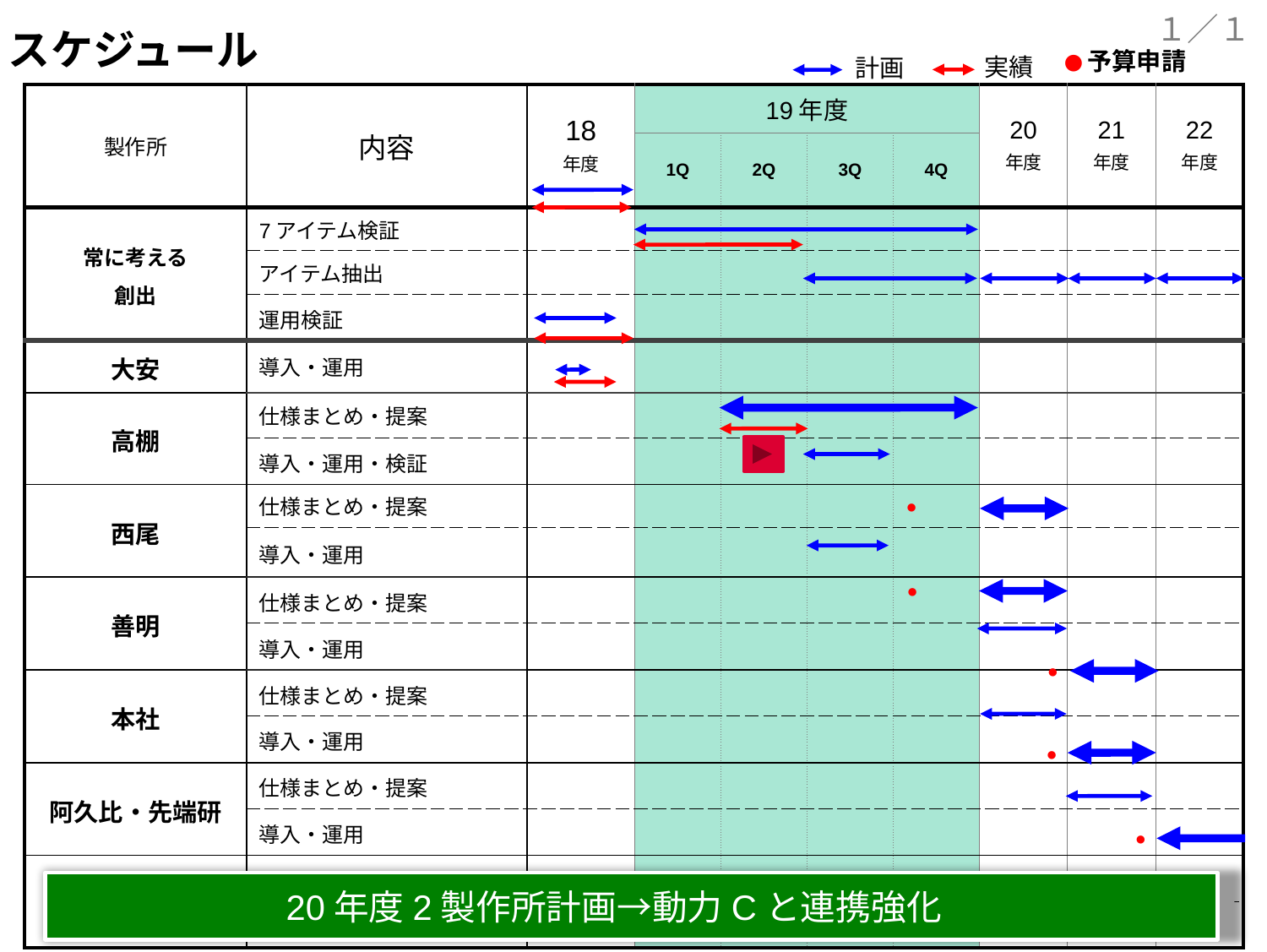

１／１
スケジュール
●予算申請
実績
計画

| 製作所 | 内容 | 18 年度 | 19年度 |  |  |  | 20 年度 | 21 年度 | 22 年度 |
| --- | --- | --- | --- | --- | --- | --- | --- | --- | --- |
|  |  |  | 1Q | 2Q | 3Q | 4Q |  |  |  |
| 常に考える 創出 | 7アイテム検証 |  |  |  |  |  |  |  |  |
|  | アイテム抽出 |  |  |  |  |  |  |  |  |
|  | 運用検証 |  |  |  |  |  |  |  |  |
| 大安 | 導入・運用 |  |  |  |  |  |  |  |  |
| 高棚 | 仕様まとめ・提案 |  |  |  |  |  |  |  |  |
|  | 導入・運用・検証 |  |  |  |  |  |  |  |  |
| 西尾 | 仕様まとめ・提案 |  |  |  |  |  |  |  |  |
|  | 導入・運用 |  |  |  |  |  |  |  |  |
| 善明 | 仕様まとめ・提案 |  |  |  |  |  |  |  |  |
|  | 導入・運用 |  |  |  |  |  |  |  |  |
| 本社 | 仕様まとめ・提案 |  |  |  |  |  |  |  |  |
|  | 導入・運用 |  |  |  |  |  |  |  |  |
| 阿久比・先端研 | 仕様まとめ・提案 |  |  |  |  |  |  |  |  |
|  | 導入・運用 |  |  |  |  |  |  |  |  |
| 幸田・安城 豊橋・湖西 | 仕様まとめ・提案 |  |  |  |  |  |  |  |  |
|  | 導入・運用 |  |  |  |  |  |  |  |  |

●

●

●

●

●

20年度2製作所計画→動力Cと連携強化